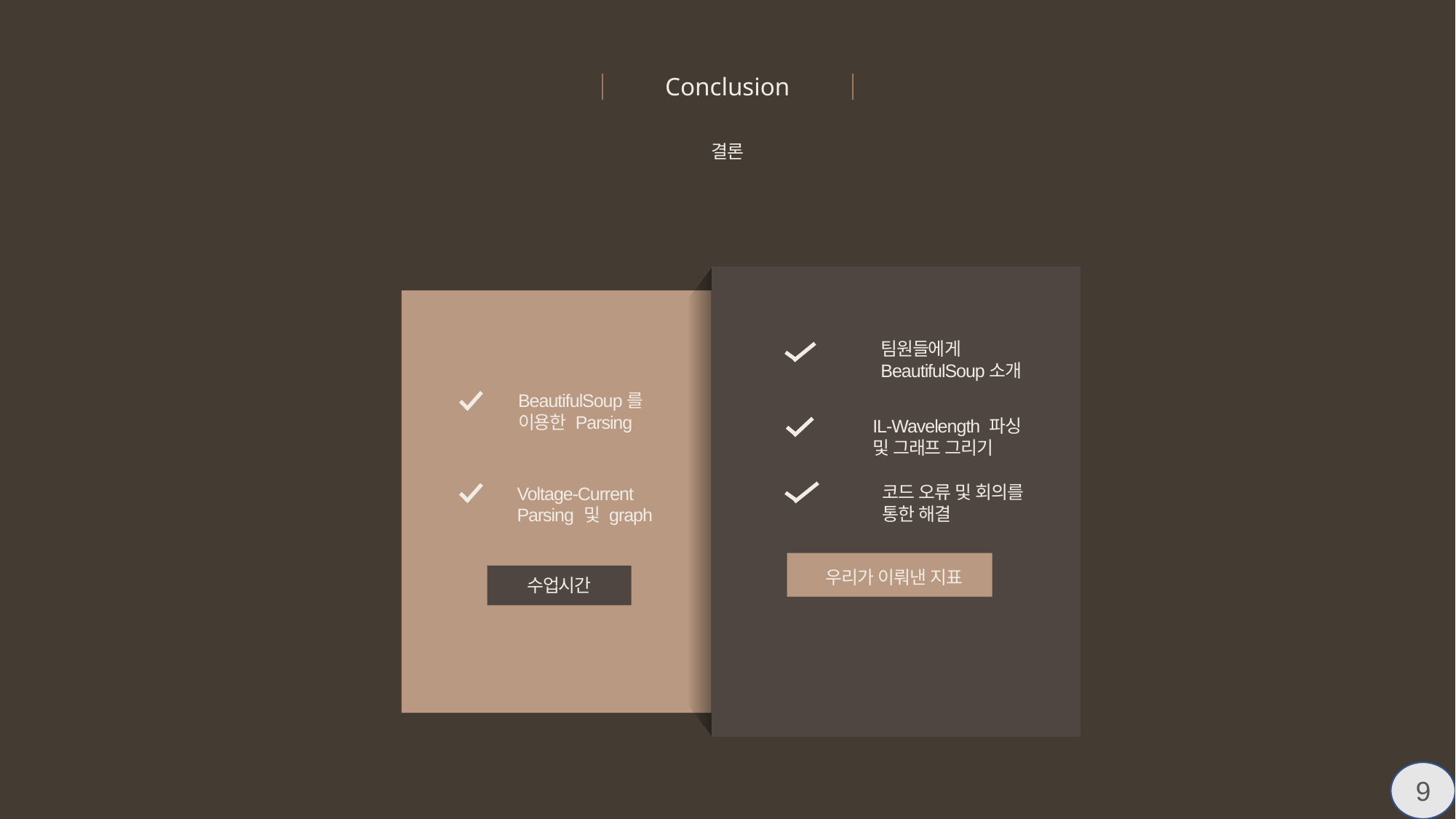

Conclusion
결론

팀원들에게 BeautifulSoup소개
BeautifulSoup를
이용한 Parsing
IL-Wavelength 파싱 및 그래프 그리기
코드 오류 및 회의를 통한 해결
Voltage-Current
Parsing 및 graph

 우리가 이뤄낸 지표

수업시간

9